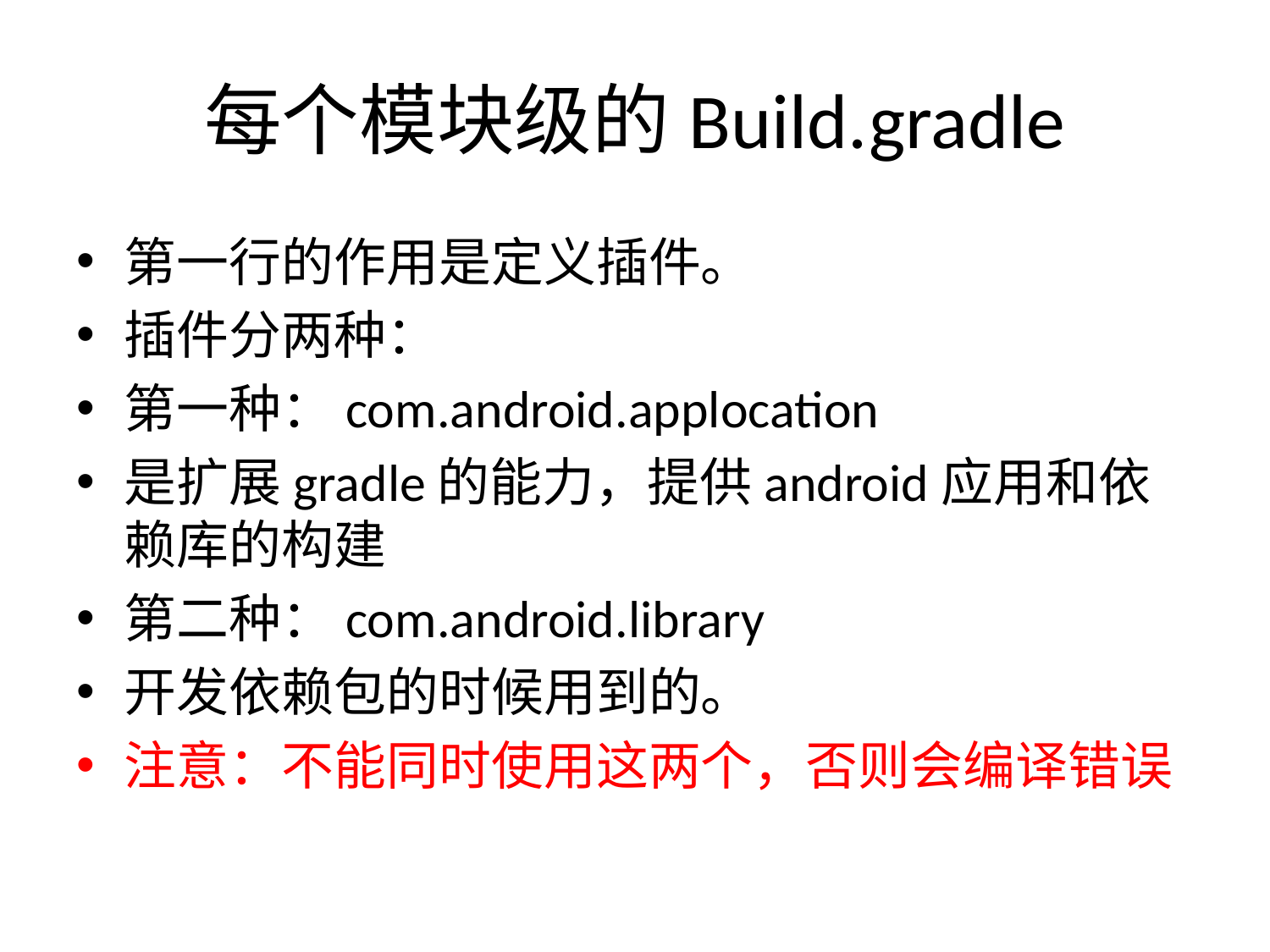

# 每个模块级的Build.gradle
第一行的作用是定义插件。
插件分两种：
第一种：com.android.applocation
是扩展gradle的能力，提供android应用和依赖库的构建
第二种：com.android.library
开发依赖包的时候用到的。
注意：不能同时使用这两个，否则会编译错误